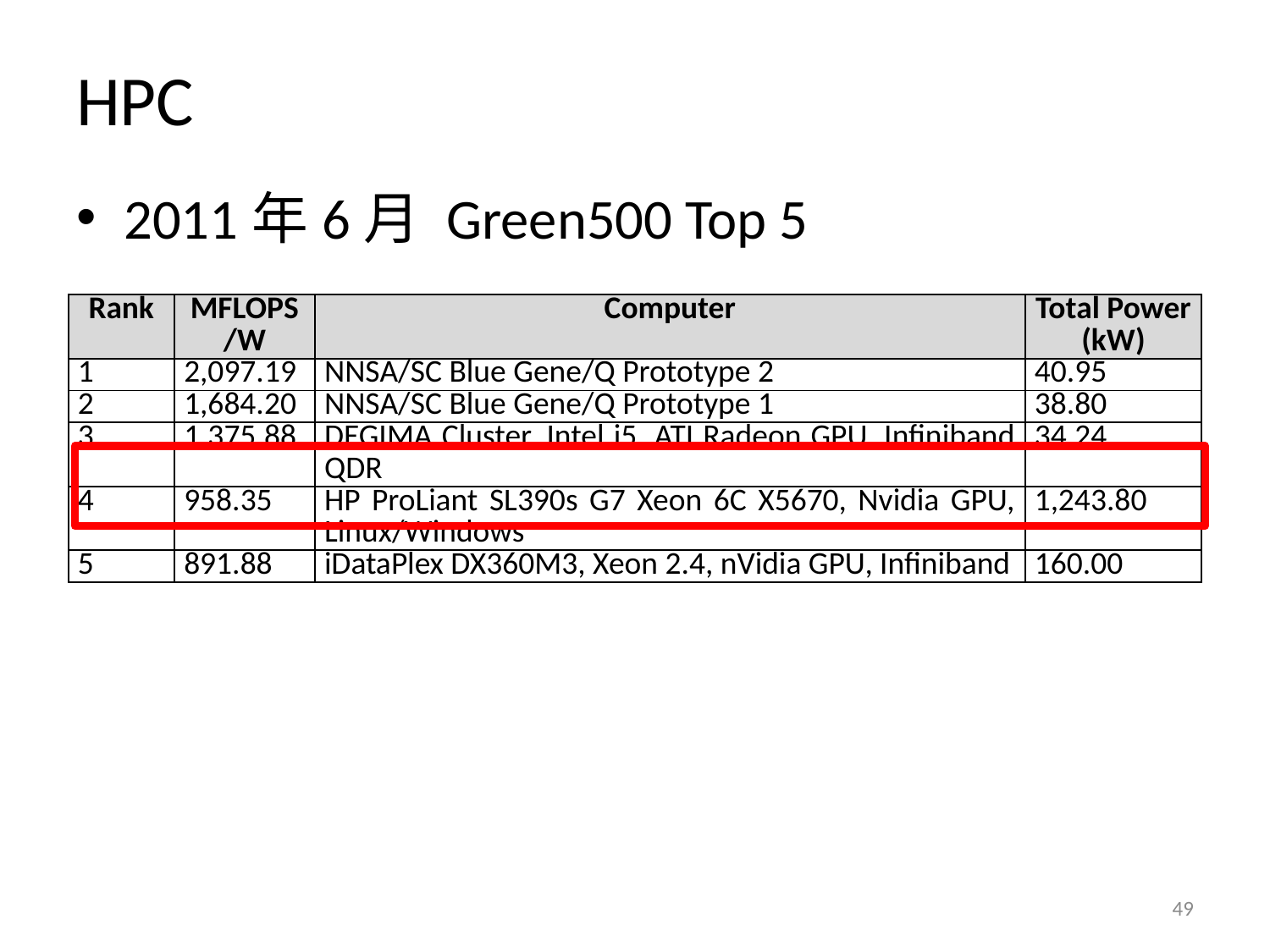

# HPC
2011年6月 Green500 Top 5

| Rank | MFLOPS/W | Computer | Total Power (kW) |
| --- | --- | --- | --- |
| 1 | 2,097.19 | NNSA/SC Blue Gene/Q Prototype 2 | 40.95 |
| 2 | 1,684.20 | NNSA/SC Blue Gene/Q Prototype 1 | 38.80 |
| 3 | 1,375.88 | DEGIMA Cluster, Intel i5, ATI Radeon GPU, Infiniband QDR | 34.24 |
| 4 | 958.35 | HP ProLiant SL390s G7 Xeon 6C X5670, Nvidia GPU, Linux/Windows | 1,243.80 |
| 5 | 891.88 | iDataPlex DX360M3, Xeon 2.4, nVidia GPU, Infiniband | 160.00 |

49